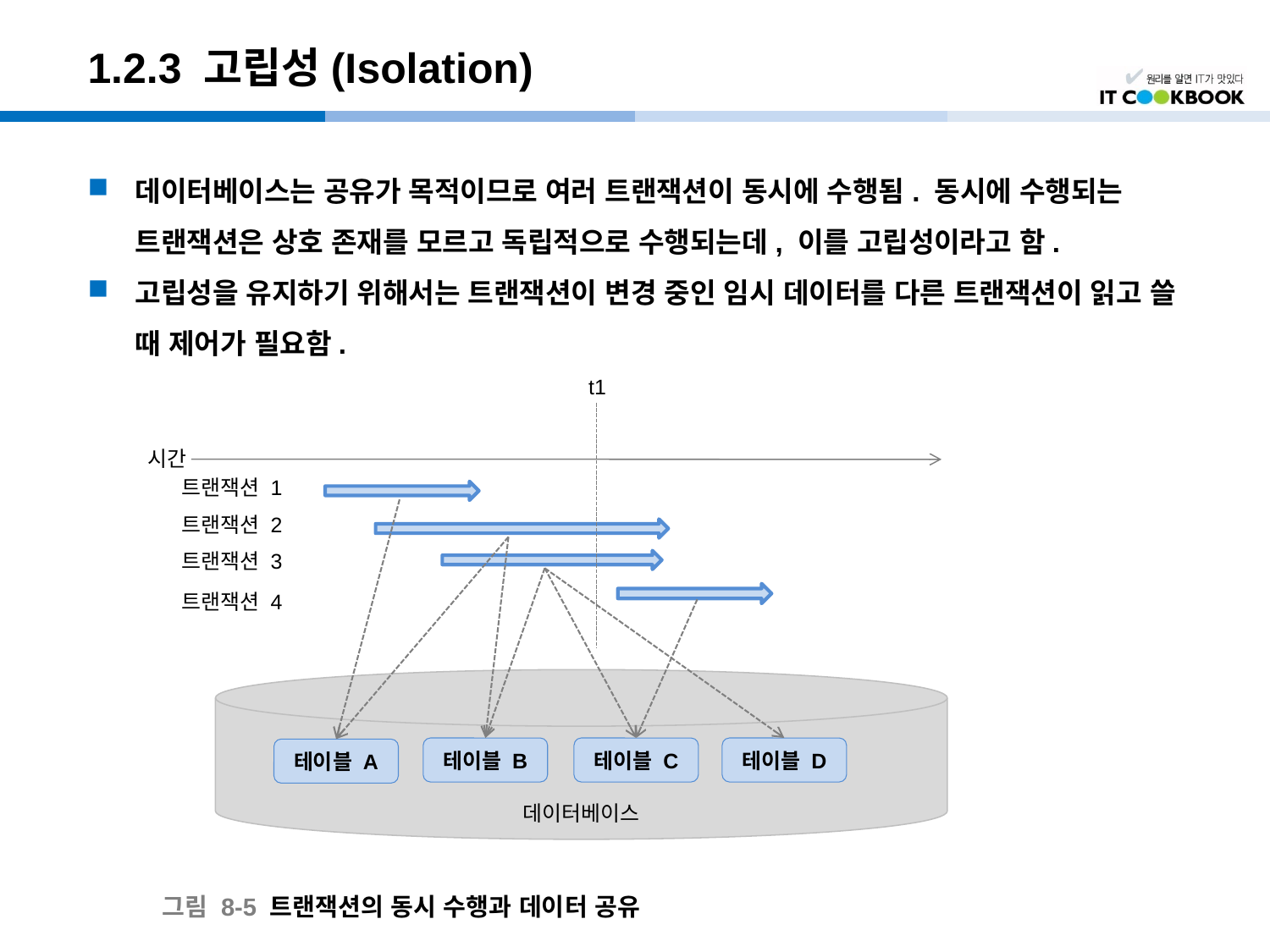

# 1.2.3 고립성(Isolation)
데이터베이스는 공유가 목적이므로 여러 트랜잭션이 동시에 수행됨. 동시에 수행되는 트랜잭션은 상호 존재를 모르고 독립적으로 수행되는데, 이를 고립성이라고 함.
고립성을 유지하기 위해서는 트랜잭션이 변경 중인 임시 데이터를 다른 트랜잭션이 읽고 쓸 때 제어가 필요함.
t1

시간
트랜잭션 1

트랜잭션 2

트랜잭션 3

트랜잭션 4

데이터베이스
테이블 B
테이블 C
테이블 D
테이블 A
그림 8-5 트랜잭션의 동시 수행과 데이터 공유